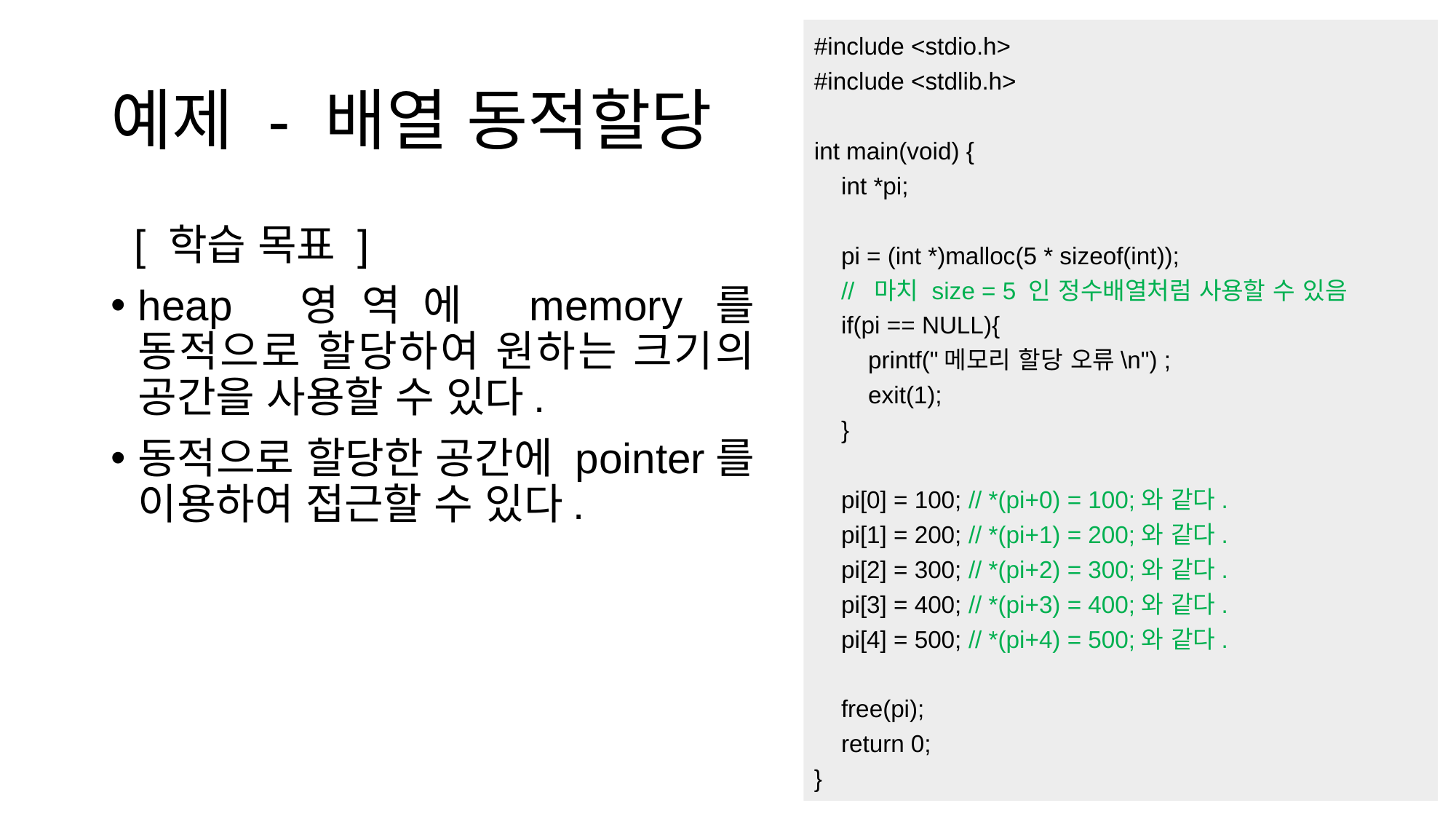

#include <stdio.h>
#include <stdlib.h>

int main(void) {
    int *pi;

    pi = (int *)malloc(5 * sizeof(int));
    //  마치 size = 5 인 정수배열처럼 사용할 수 있음
    if(pi == NULL){
        printf("메모리 할당 오류\n") ;
        exit(1);
    }

    pi[0] = 100; // *(pi+0) = 100;와 같다.
    pi[1] = 200; // *(pi+1) = 200;와 같다.
    pi[2] = 300; // *(pi+2) = 300;와 같다.
    pi[3] = 400; // *(pi+3) = 400;와 같다.
    pi[4] = 500; // *(pi+4) = 500;와 같다.

    free(pi);
    return 0;
}
예제 - 배열 동적할당
  [ 학습 목표 ]
heap 영역에 memory를 동적으로 할당하여 원하는 크기의 공간을 사용할 수 있다.
동적으로 할당한 공간에 pointer를 이용하여 접근할 수 있다.